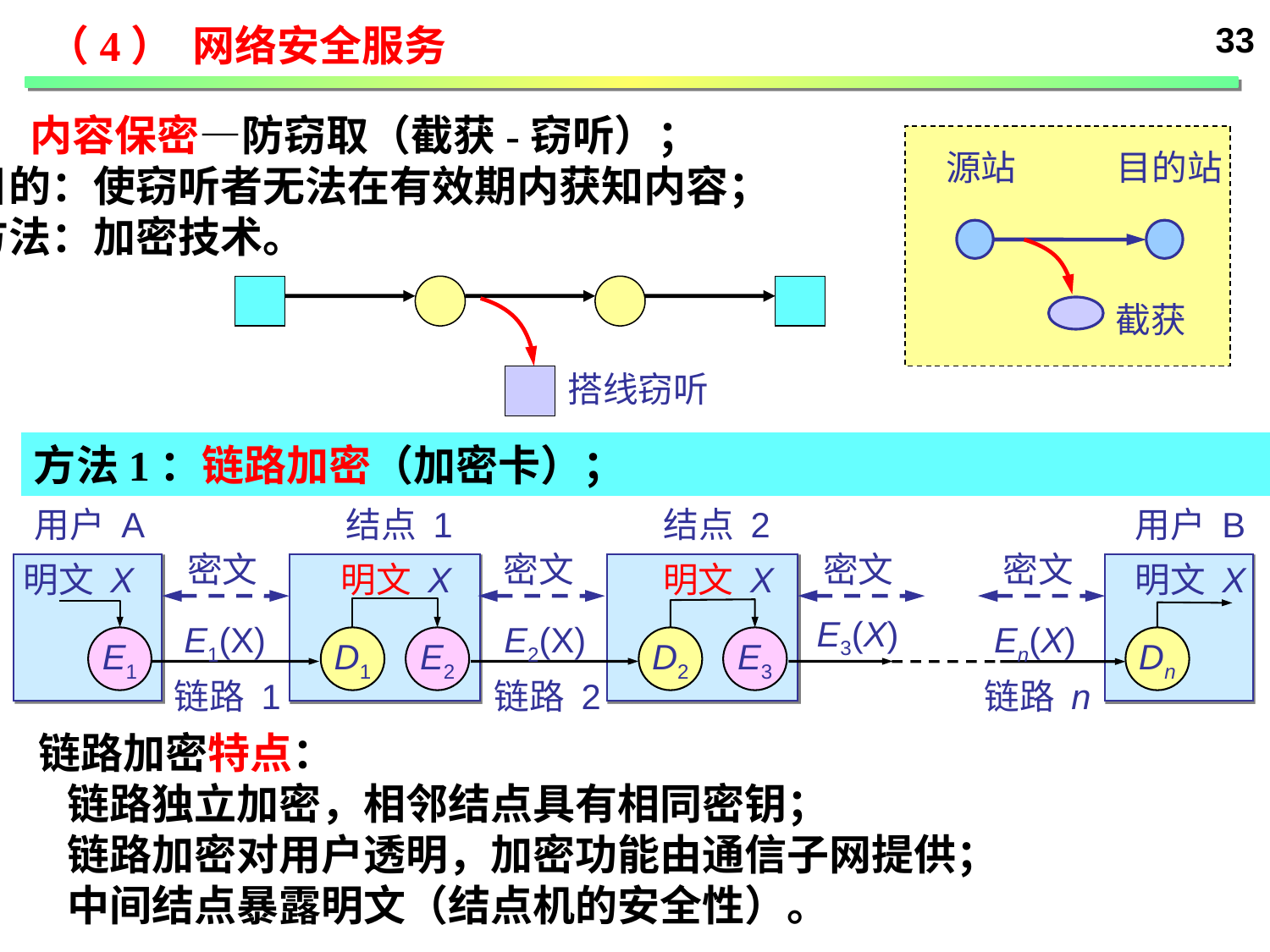

33
 （4）  网络安全服务

内容保密—防窃取（截获-窃听）；
目的：使窃听者无法在有效期内获知内容；
方法：加密技术。

源站
目的站

截获

搭线窃听

方法1：链路加密（加密卡）；
用户 A
结点 1
结点 2
用户 B
密文
密文
密文
密文
明文 X
明文 X
明文 X
明文 X

 E3(X)

 E1(X)
链路 1
 E2(X)
链路 2
 En(X)
链路 n

E1
D1
E2
D2
E3
Dn

链路加密特点：
  链路独立加密，相邻结点具有相同密钥；
  链路加密对用户透明，加密功能由通信子网提供；
  中间结点暴露明文（结点机的安全性）。